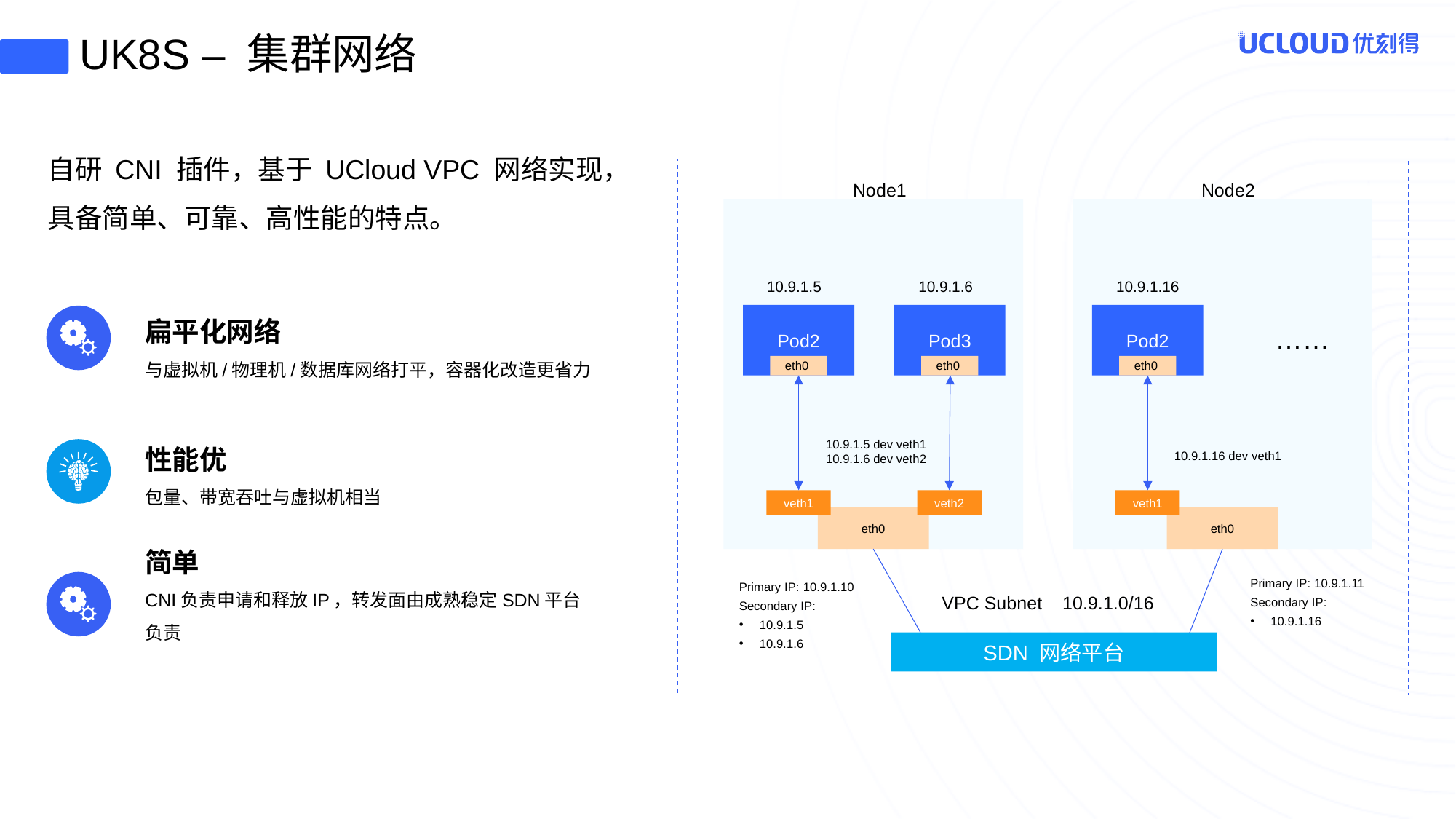

UK8S – 集群网络
自研 CNI 插件，基于 UCloud VPC 网络实现，具备简单、可靠、高性能的特点。

Node1
Node2

Pod2
Pod3
eth0
eth0
veth1
veth2
eth0

Pod2
eth0
veth1
eth0
10.9.1.5
10.9.1.6
10.9.1.16
……
10.9.1.5 dev veth1
10.9.1.6 dev veth2
10.9.1.16 dev veth1
Primary IP: 10.9.1.11
Secondary IP:
10.9.1.16
Primary IP: 10.9.1.10
Secondary IP:
10.9.1.5
10.9.1.6
VPC Subnet    10.9.1.0/16
SDN 网络平台

扁平化网络
与虚拟机/物理机/数据库网络打平，容器化改造更省力

性能优
包量、带宽吞吐与虚拟机相当

简单
CNI负责申请和释放IP，转发面由成熟稳定SDN平台负责